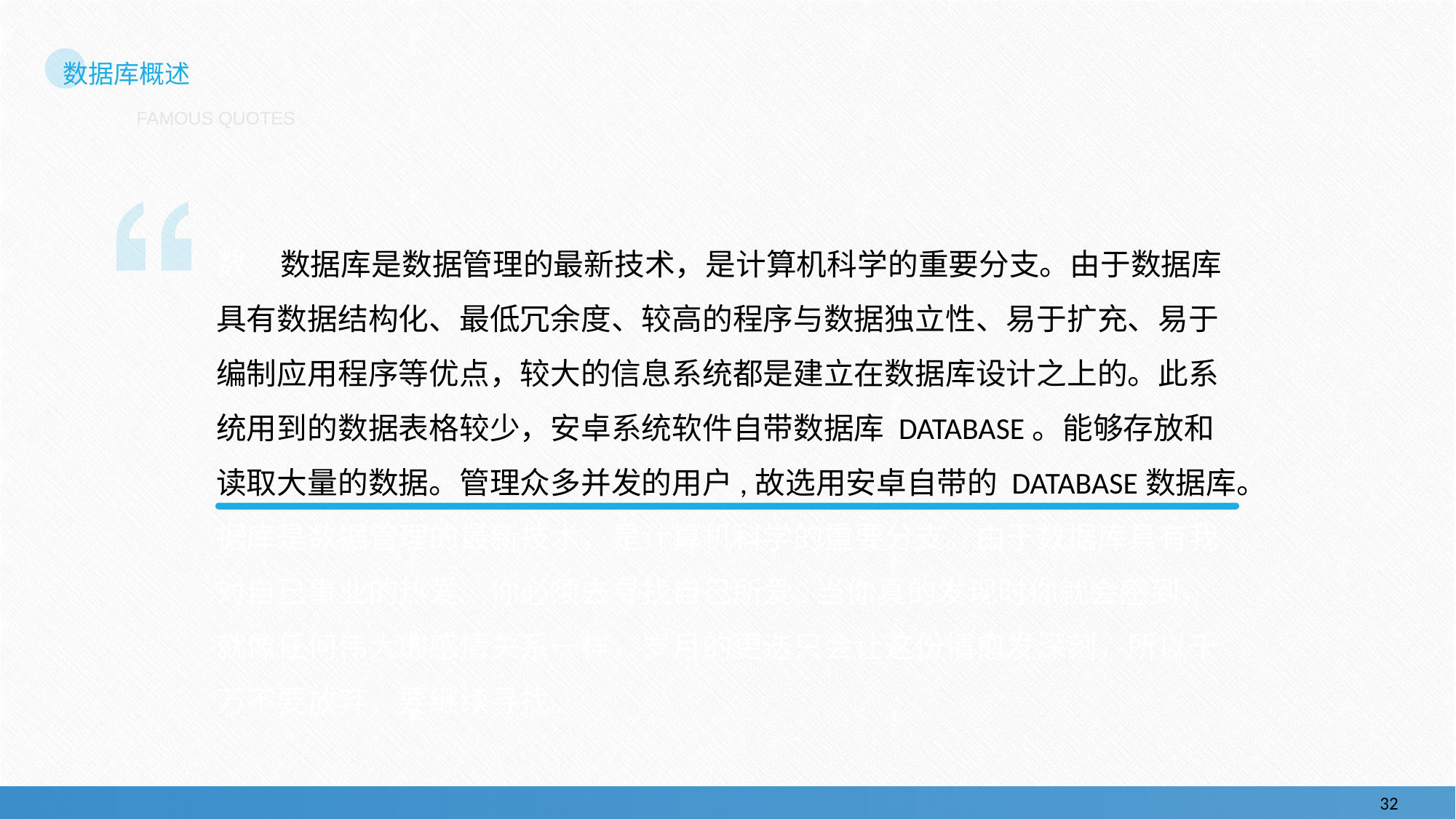

# 数据库概述
FAMOUS QUOTES

数     数据库是数据管理的最新技术，是计算机科学的重要分支。由于数据库具有数据结构化、最低冗余度、较高的程序与数据独立性、易于扩充、易于编制应用程序等优点，较大的信息系统都是建立在数据库设计之上的。此系统用到的数据表格较少，安卓系统软件自带数据库 DATABASE。能够存放和读取大量的数据。管理众多并发的用户,故选用安卓自带的 DATABASE数据库。
据库是数据管理的最新技术，是计算机科学的重要分支。由于数据库具有我对自己事业的热爱。你必须去寻找自己所爱.当你真的发现时你就会感到，就像任何伟大的感情关系一样，岁月的更迭只会让这份情愈发深刻，所以千万不要放弃，要继续寻找。